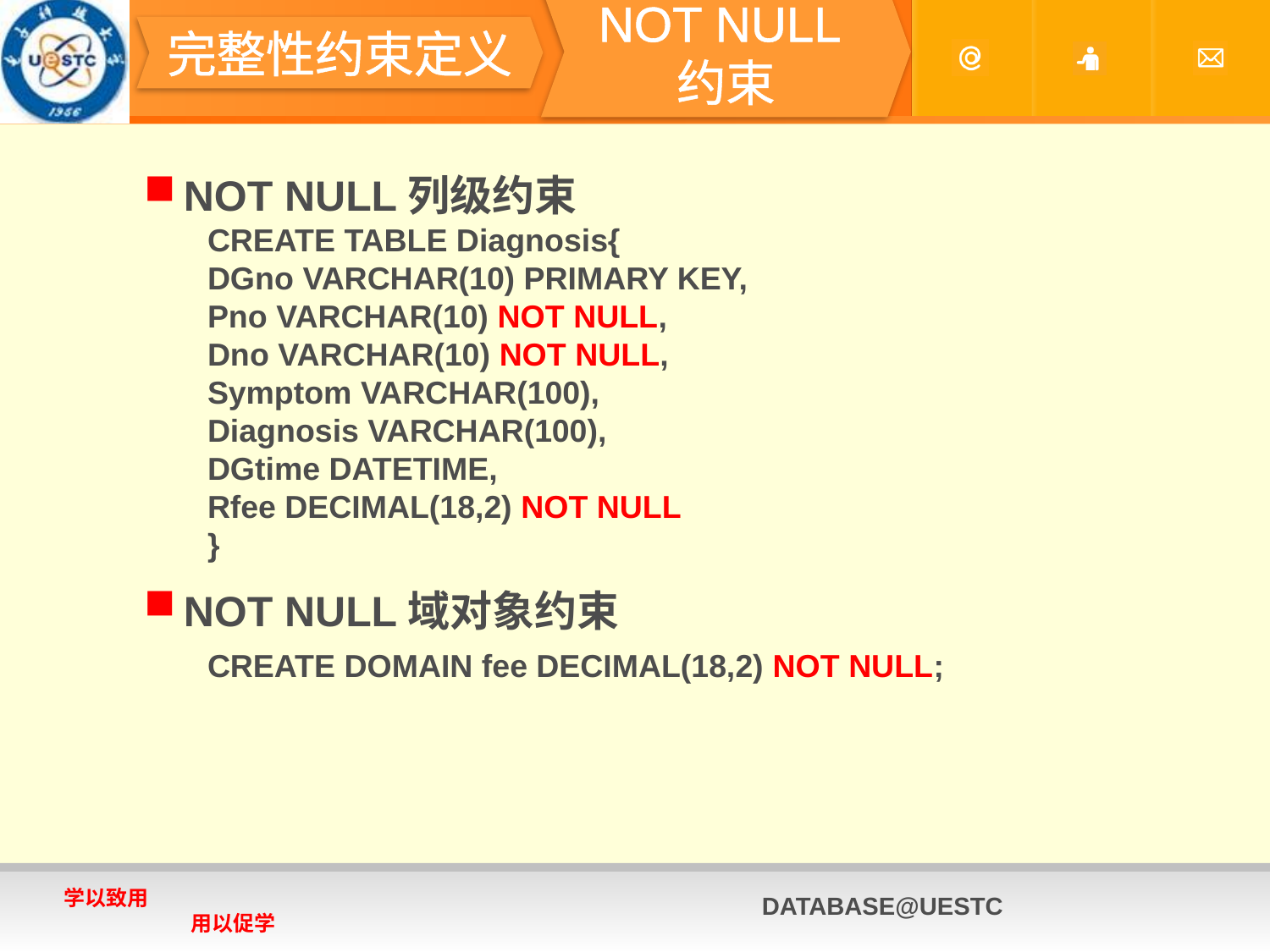

#
NOT NULL约束
完整性约束定义
NOT NULL列级约束
CREATE TABLE Diagnosis{
DGno VARCHAR(10) PRIMARY KEY,
Pno VARCHAR(10) NOT NULL,
Dno VARCHAR(10) NOT NULL,
Symptom VARCHAR(100),
Diagnosis VARCHAR(100),
DGtime DATETIME,
Rfee DECIMAL(18,2) NOT NULL
}
NOT NULL域对象约束
CREATE DOMAIN fee DECIMAL(18,2) NOT NULL;